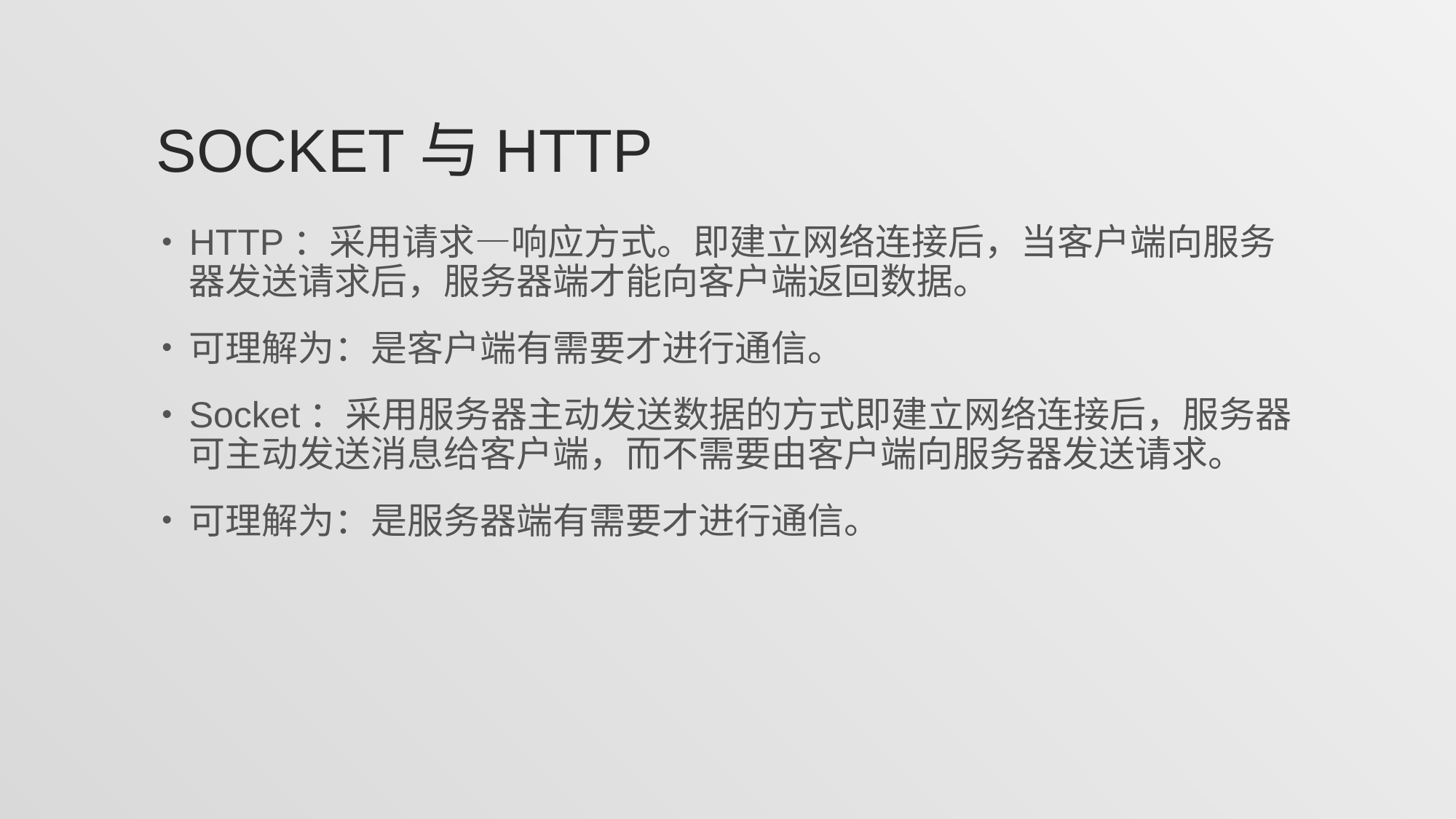

# Socket与HTTP
HTTP：采用请求—响应方式。即建立网络连接后，当客户端向服务器发送请求后，服务器端才能向客户端返回数据。
可理解为：是客户端有需要才进行通信。
Socket：采用服务器主动发送数据的方式即建立网络连接后，服务器可主动发送消息给客户端，而不需要由客户端向服务器发送请求。
可理解为：是服务器端有需要才进行通信。